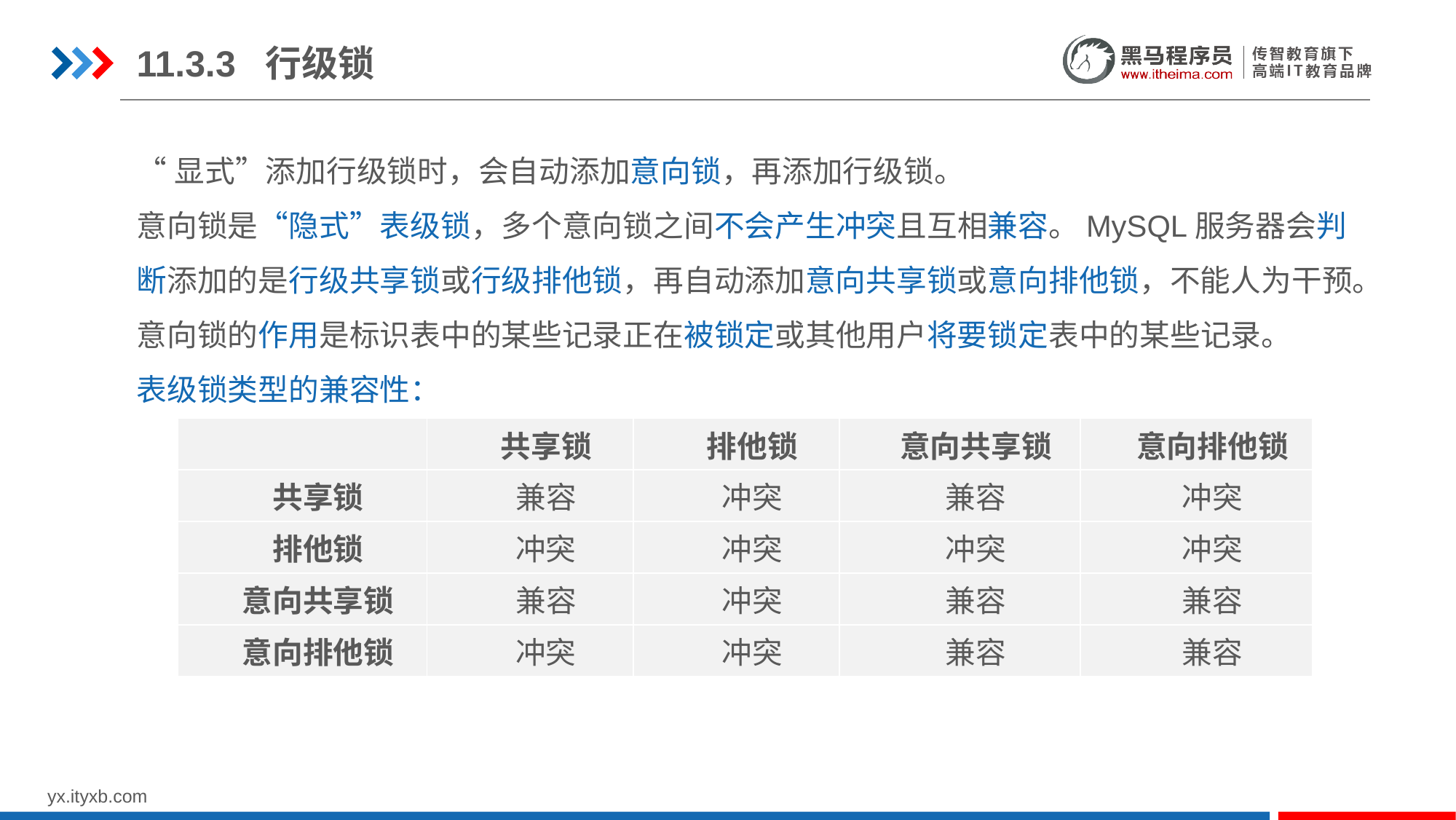

11.3.3  行级锁
“显式”添加行级锁时，会自动添加意向锁，再添加行级锁。
意向锁是“隐式”表级锁，多个意向锁之间不会产生冲突且互相兼容。MySQL服务器会判断添加的是行级共享锁或行级排他锁，再自动添加意向共享锁或意向排他锁，不能人为干预。
意向锁的作用是标识表中的某些记录正在被锁定或其他用户将要锁定表中的某些记录。
表级锁类型的兼容性：
|  | 共享锁 | 排他锁 | 意向共享锁 | 意向排他锁 |
| --- | --- | --- | --- | --- |
| 共享锁 | 兼容 | 冲突 | 兼容 | 冲突 |
| 排他锁 | 冲突 | 冲突 | 冲突 | 冲突 |
| 意向共享锁 | 兼容 | 冲突 | 兼容 | 兼容 |
| 意向排他锁 | 冲突 | 冲突 | 兼容 | 兼容 |